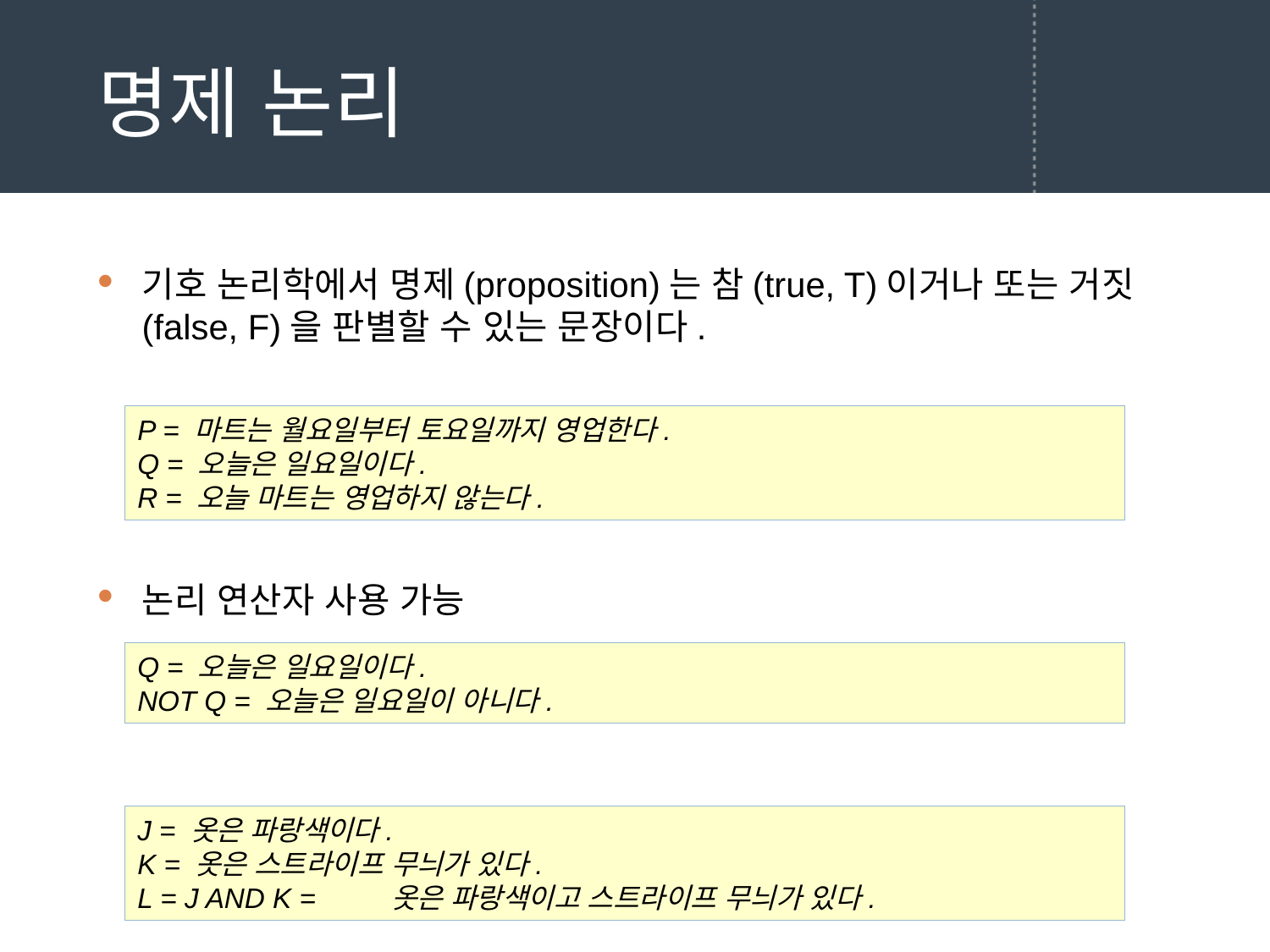

# 명제 논리
기호 논리학에서 명제(proposition)는 참(true, T)이거나 또는 거짓(false, F)을 판별할 수 있는 문장이다.

논리 연산자 사용 가능
P = 마트는 월요일부터 토요일까지 영업한다.
Q = 오늘은 일요일이다.
R = 오늘 마트는 영업하지 않는다.
Q = 오늘은 일요일이다.
NOT Q = 오늘은 일요일이 아니다.
J = 옷은 파랑색이다.
K = 옷은 스트라이프 무늬가 있다.
L = J AND K = 	옷은 파랑색이고 스트라이프 무늬가 있다.